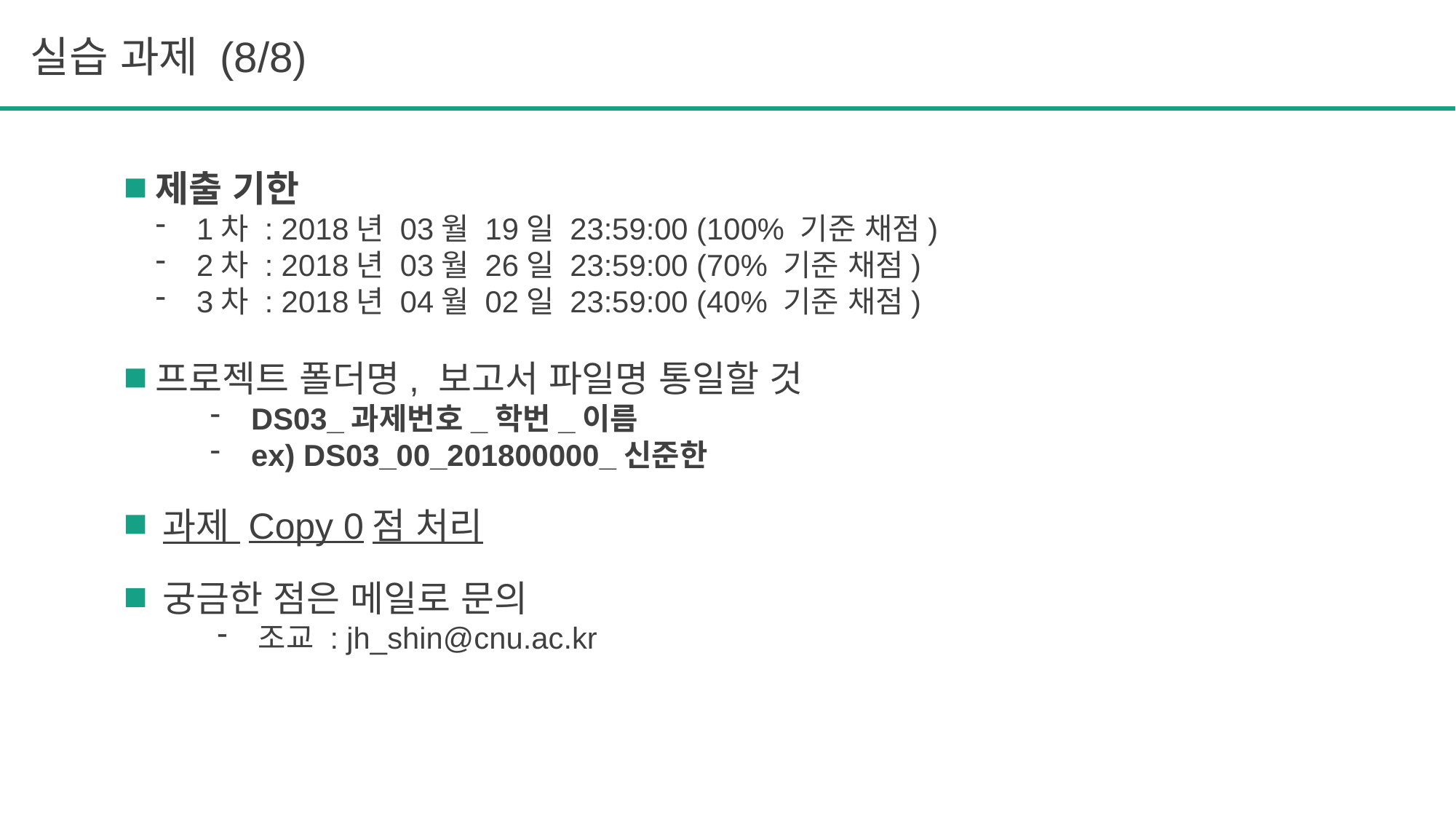

실습 과제 (8/8)
제출 기한
1차 : 2018년 03월 19일 23:59:00 (100% 기준 채점)
2차 : 2018년 03월 26일 23:59:00 (70% 기준 채점)
3차 : 2018년 04월 02일 23:59:00 (40% 기준 채점)

프로젝트 폴더명, 보고서 파일명 통일할 것
DS03_과제번호_학번_이름
ex) DS03_00_201800000_신준한

과제 Copy 0점 처리

궁금한 점은 메일로 문의
조교 : jh_shin@cnu.ac.kr